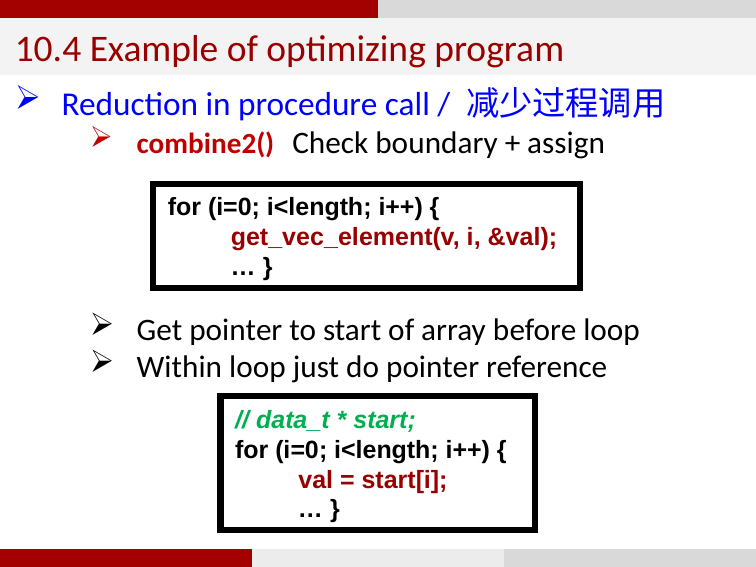

10.4 Example of optimizing program
Reduction in procedure call / 减少过程调用
combine2()()Check boundary + assign

Get pointer to start of array before loop
Within loop just do pointer reference

for (i=0; i<length; i++) {
         get_vec_element(v, i, &val);
         … }
// data_t * start;
for (i=0; i<length; i++) {
         val = start[i];
         … }

34